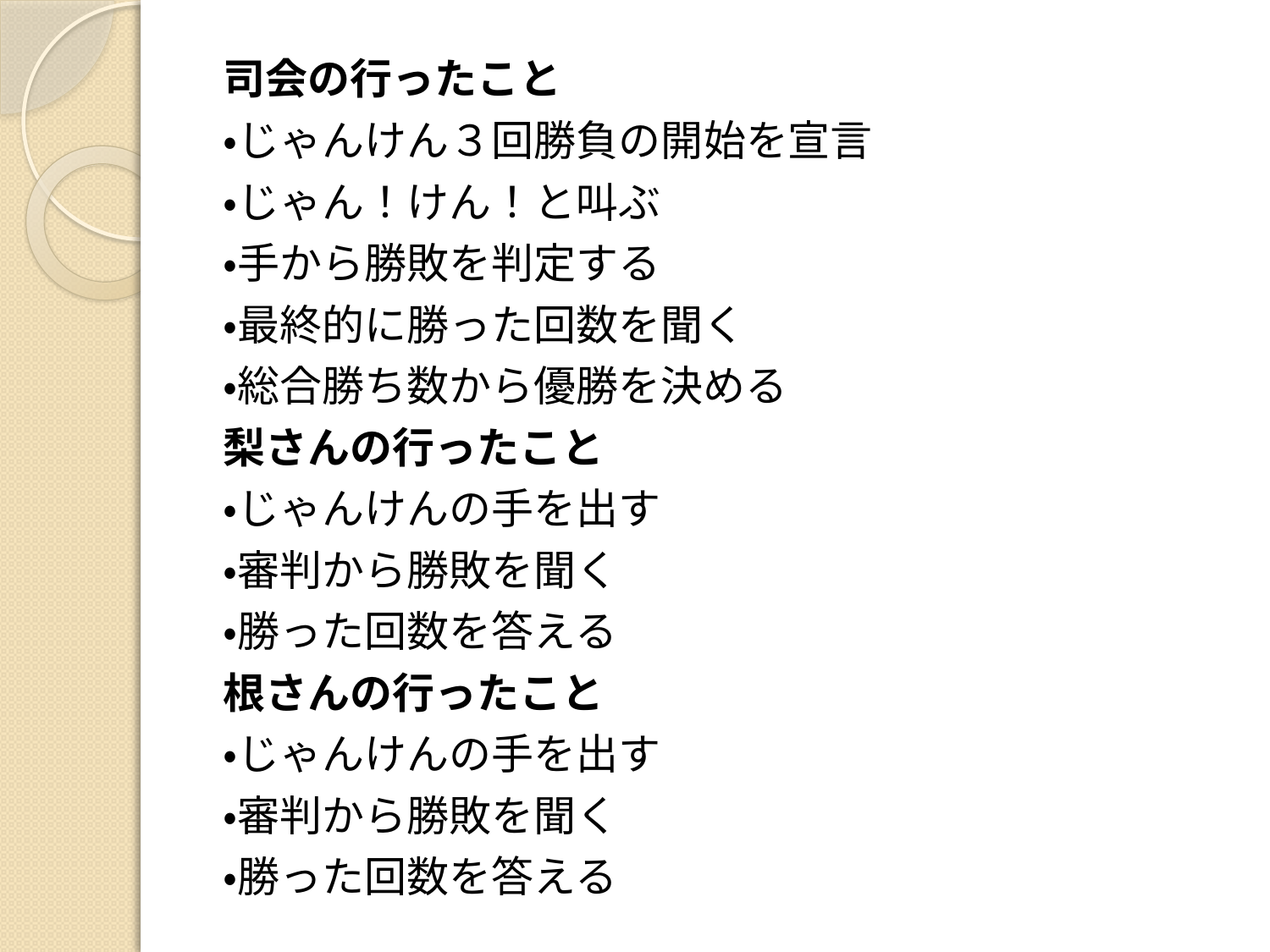

司会の行ったこと
・じゃんけん３回勝負の開始を宣言
・じゃん！けん！と叫ぶ
・手から勝敗を判定する
・最終的に勝った回数を聞く
・総合勝ち数から優勝を決める
梨さんの行ったこと
・じゃんけんの手を出す
・審判から勝敗を聞く
・勝った回数を答える
根さんの行ったこと
・じゃんけんの手を出す
・審判から勝敗を聞く
・勝った回数を答える